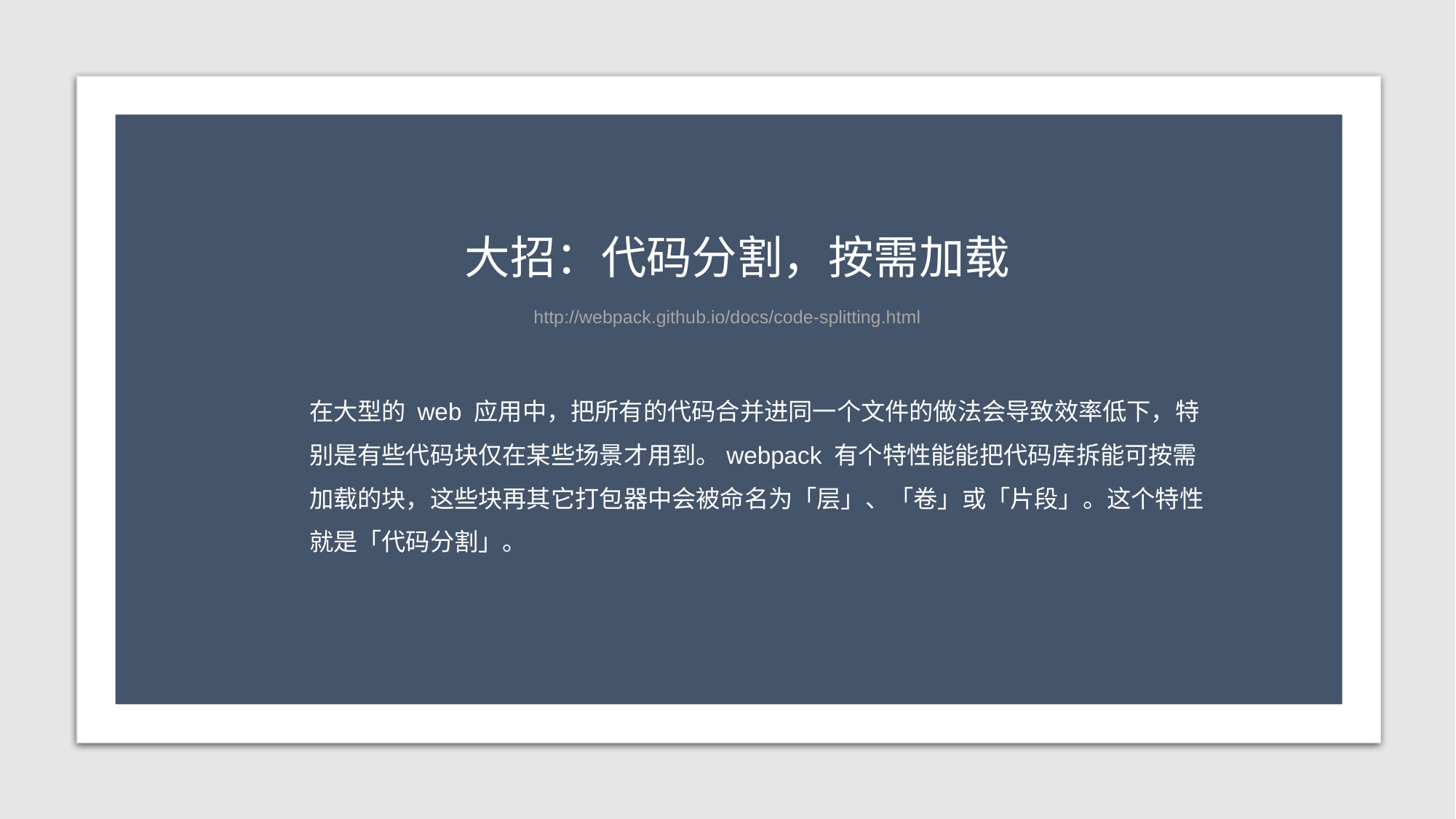

大招：代码分割，按需加载
http://webpack.github.io/docs/code-splitting.html
在大型的 web 应用中，把所有的代码合并进同一个文件的做法会导致效率低下，特别是有些代码块仅在某些场景才用到。webpack 有个特性能能把代码库拆能可按需加载的块，这些块再其它打包器中会被命名为「层」、「卷」或「片段」。这个特性就是「代码分割」。